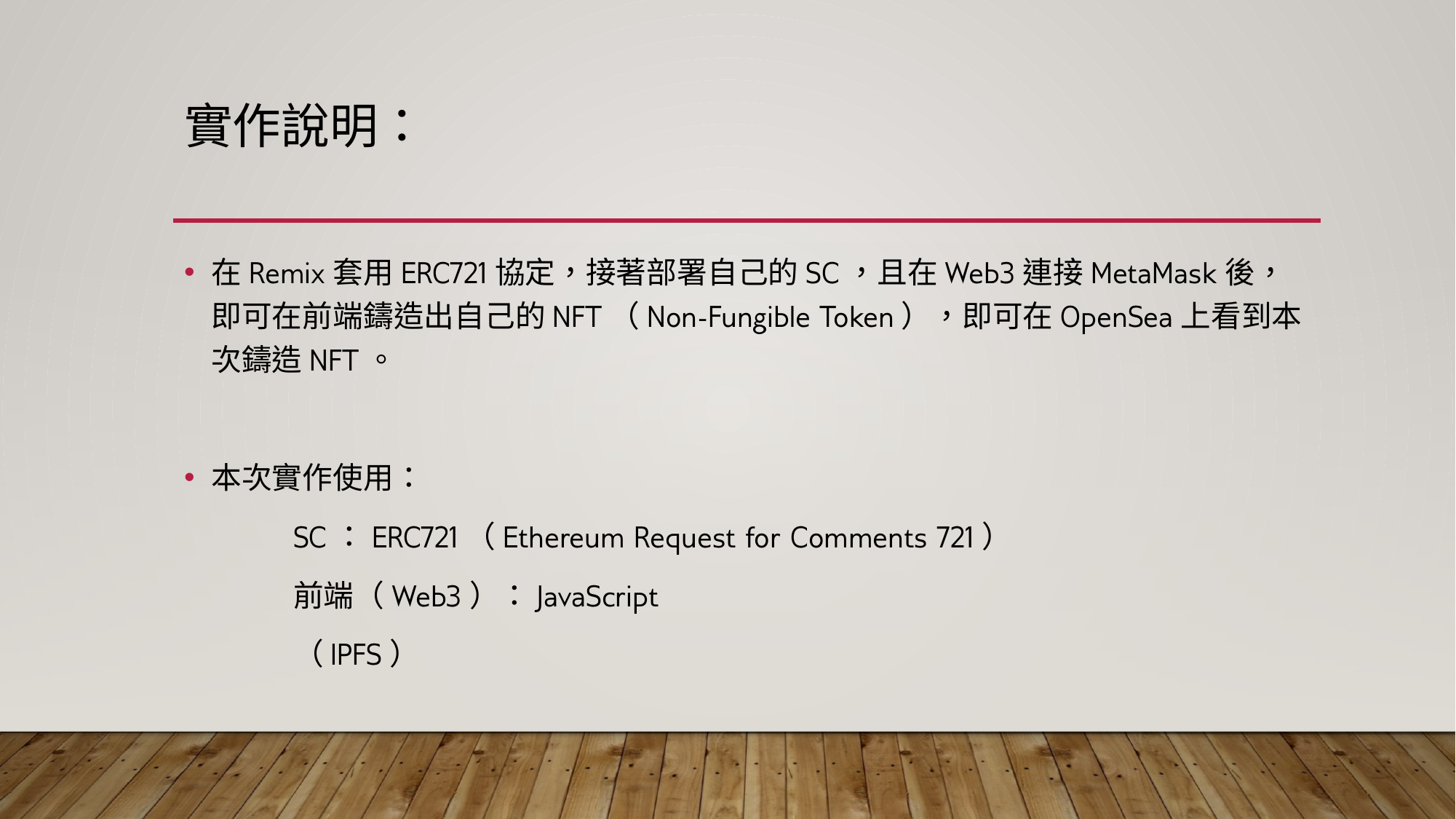

# 實作說明：
在Remix套用ERC721協定，接著部署自己的SC，且在Web3連接MetaMask後，即可在前端鑄造出自己的NFT（Non-Fungible Token），即可在OpenSea上看到本次鑄造NFT。

本次實作使用：
	SC：ERC721（Ethereum Request for Comments 721）
	前端（Web3）：JavaScript
	（IPFS）